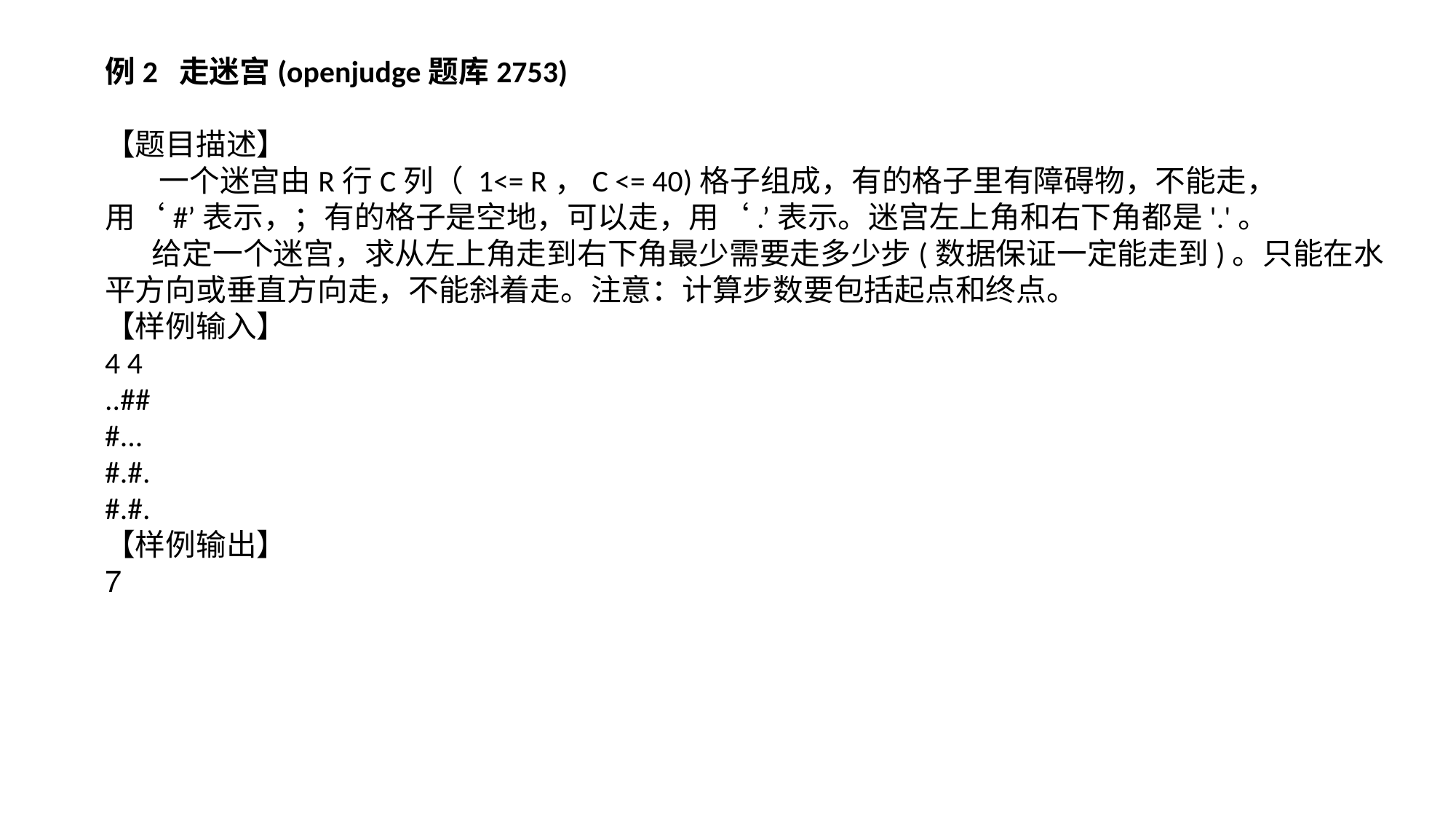

例2  走迷宫(openjudge题库2753)

【题目描述】
       一个迷宫由R行C列（ 1<= R，C <= 40)格子组成，有的格子里有障碍物，不能走，用‘#’表示，；有的格子是空地，可以走，用‘.’表示。迷宫左上角和右下角都是'.'。
       给定一个迷宫，求从左上角走到右下角最少需要走多少步(数据保证一定能走到)。只能在水平方向或垂直方向走，不能斜着走。注意：计算步数要包括起点和终点。
【样例输入】
4 4
..##
#...
#.#.
#.#.
【样例输出】
7